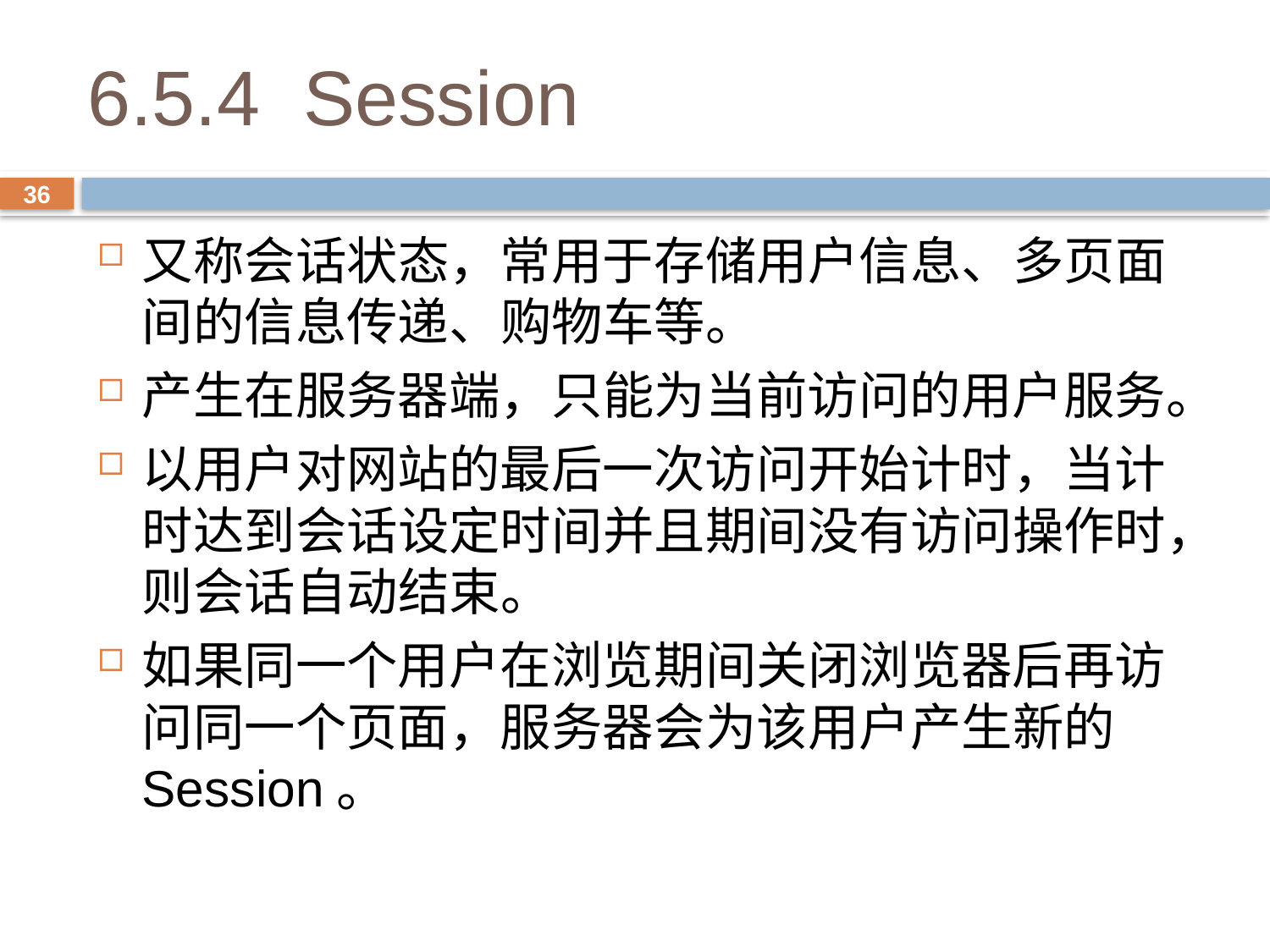

# 6.5.4  Session
36
又称会话状态，常用于存储用户信息、多页面间的信息传递、购物车等。
产生在服务器端，只能为当前访问的用户服务。
以用户对网站的最后一次访问开始计时，当计时达到会话设定时间并且期间没有访问操作时，则会话自动结束。
如果同一个用户在浏览期间关闭浏览器后再访问同一个页面，服务器会为该用户产生新的Session。